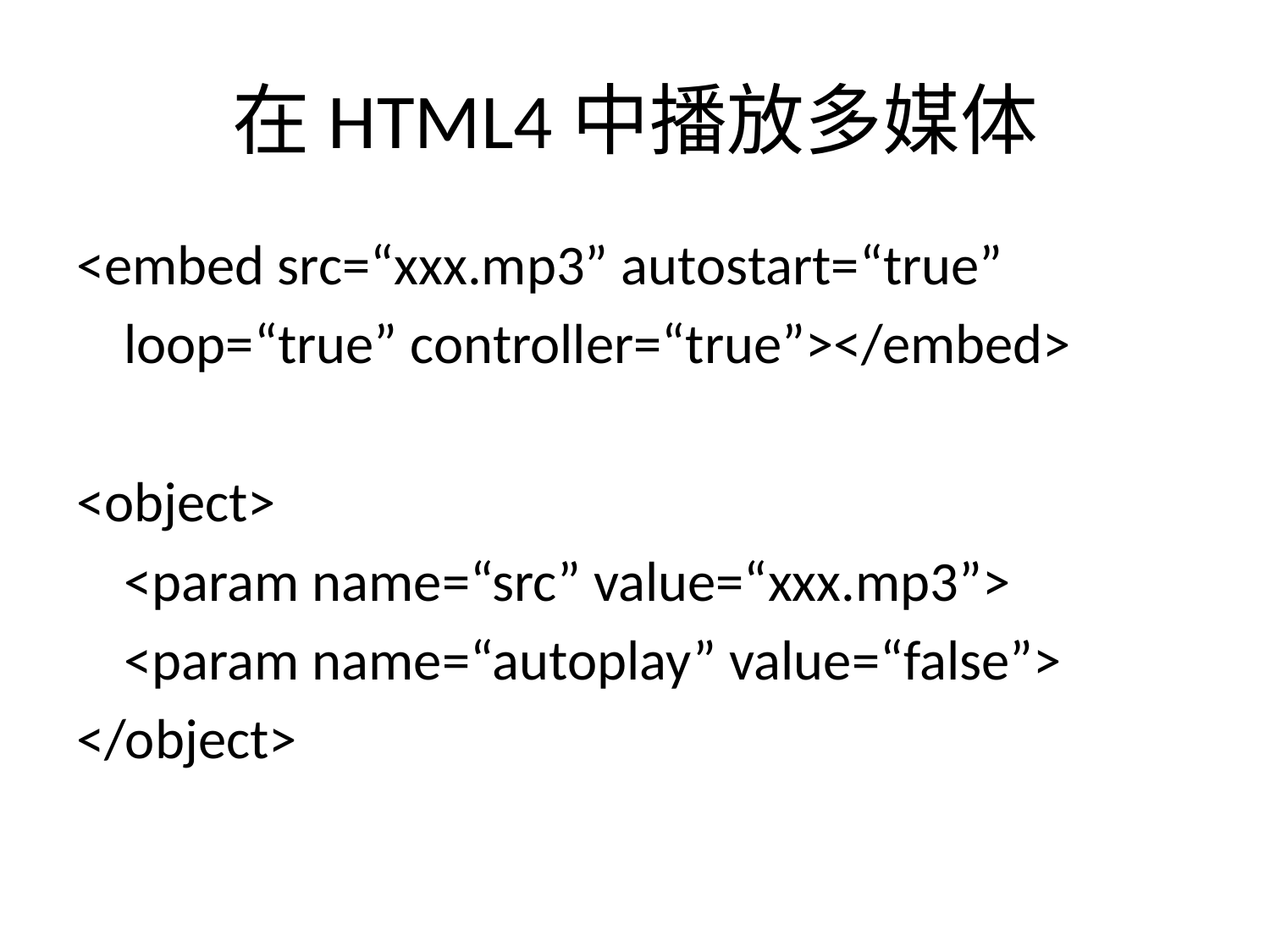

# 在HTML4中播放多媒体
<embed src=“xxx.mp3” autostart=“true”
	loop=“true” controller=“true”></embed>

<object>
	<param name=“src” value=“xxx.mp3”>
	<param name=“autoplay” value=“false”>
</object>